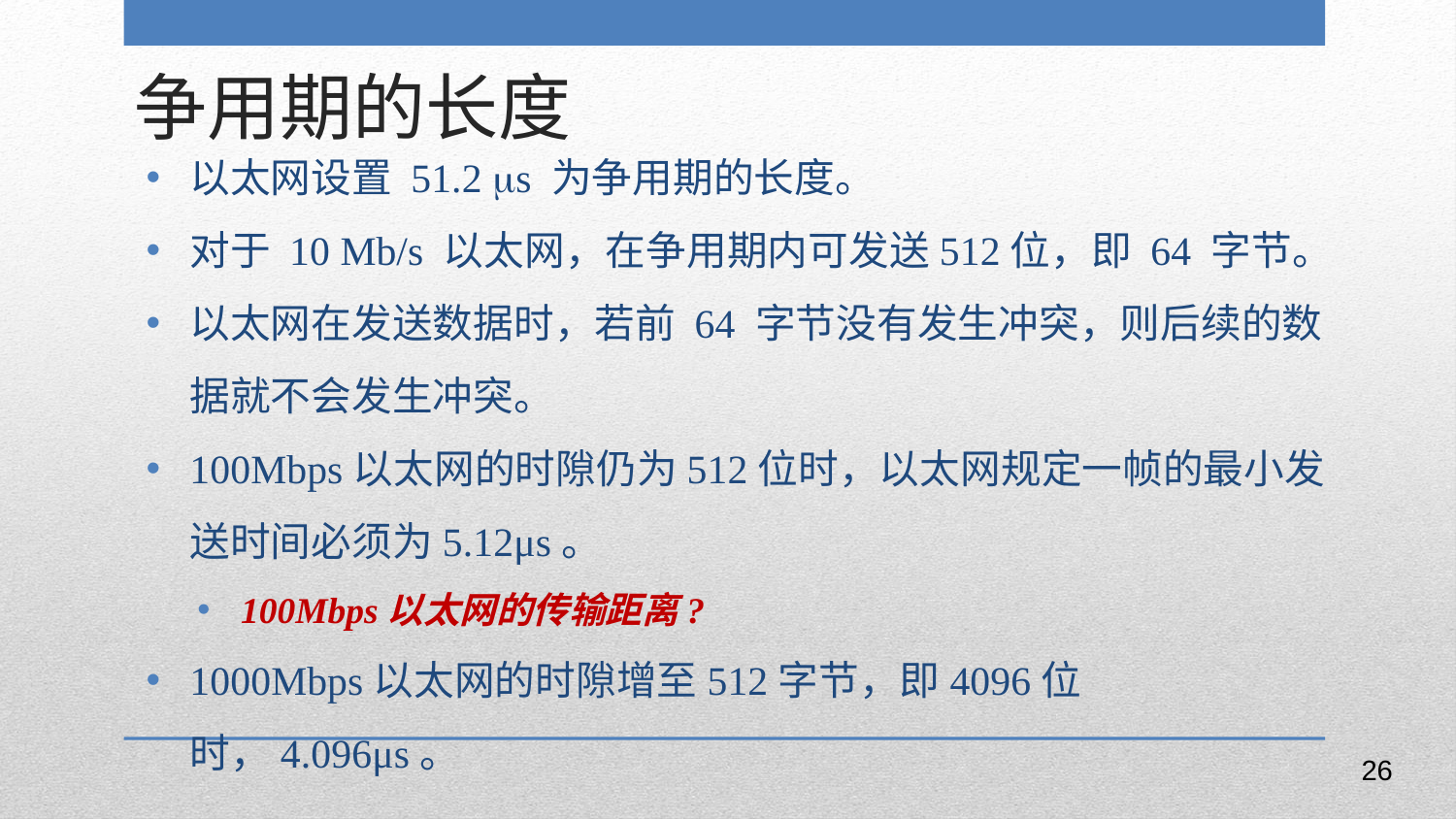

争用期的长度
以太网设置 51.2 μs 为争用期的长度。
对于 10 Mb/s 以太网，在争用期内可发送512位，即 64 字节。
以太网在发送数据时，若前 64 字节没有发生冲突，则后续的数据就不会发生冲突。
100Mbps以太网的时隙仍为512位时，以太网规定一帧的最小发送时间必须为5.12μs。
100Mbps以太网的传输距离?
1000Mbps以太网的时隙增至512字节，即4096位时，4.096μs。
26